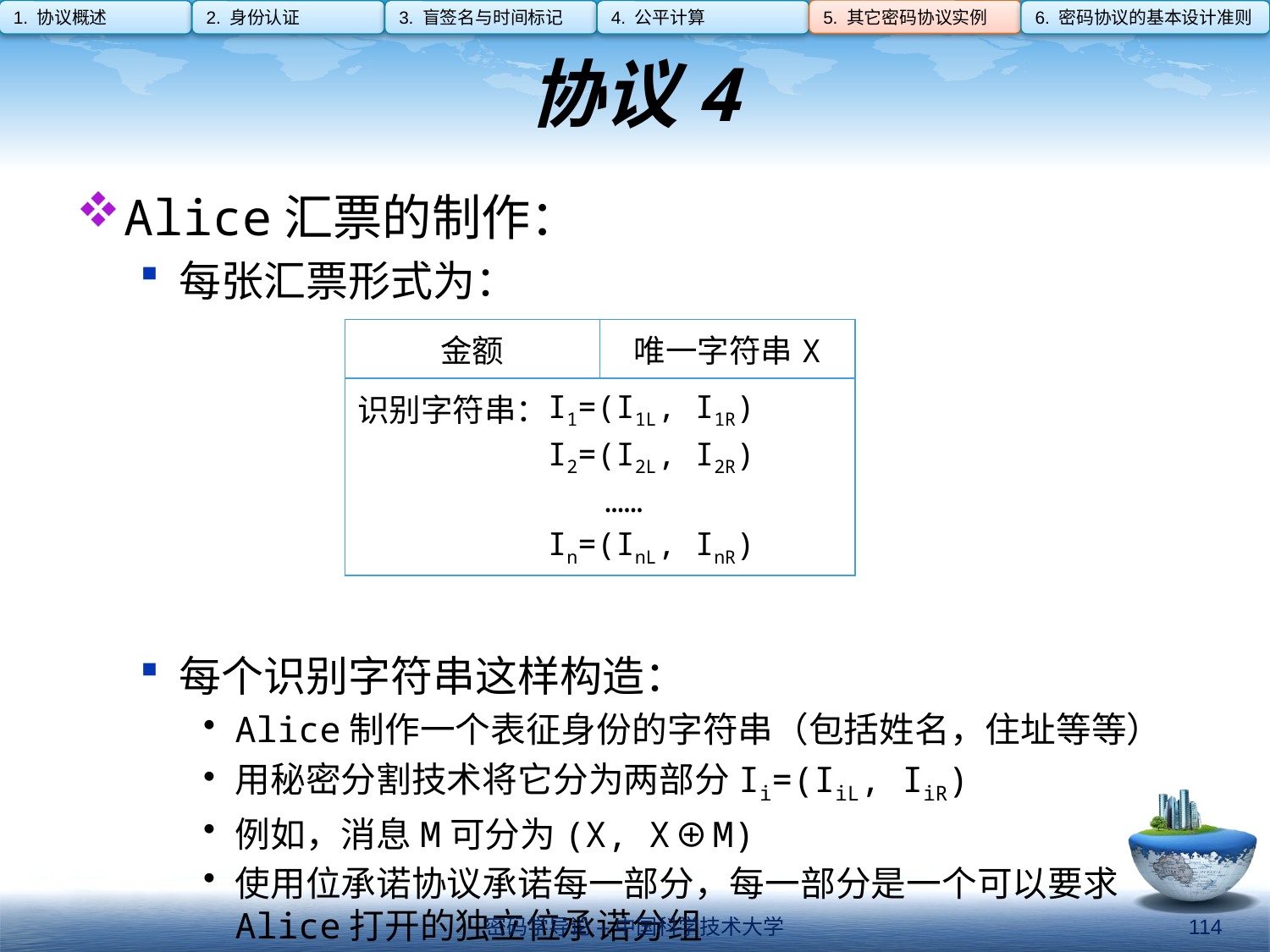

5. 其它密码协议实例
1. 协议概述
2. 身份认证
3. 盲签名与时间标记
4. 公平计算
6. 密码协议的基本设计准则
# 协议4
Alice汇票的制作：
每张汇票形式为：

每个识别字符串这样构造：
Alice制作一个表征身份的字符串（包括姓名，住址等等）
用秘密分割技术将它分为两部分Ii=(IiL, IiR)
例如，消息M可分为(X, X⊕M)
使用位承诺协议承诺每一部分，每一部分是一个可以要求Alice打开的独立位承诺分组
| 金额 |  | 唯一字符串X |
| --- | --- | --- |
| 识别字符串： | I1=(I1L, I1R) I2=(I2L, I2R) …… In=(InL, InR) |  |
密码学导论--中国科学技术大学
114